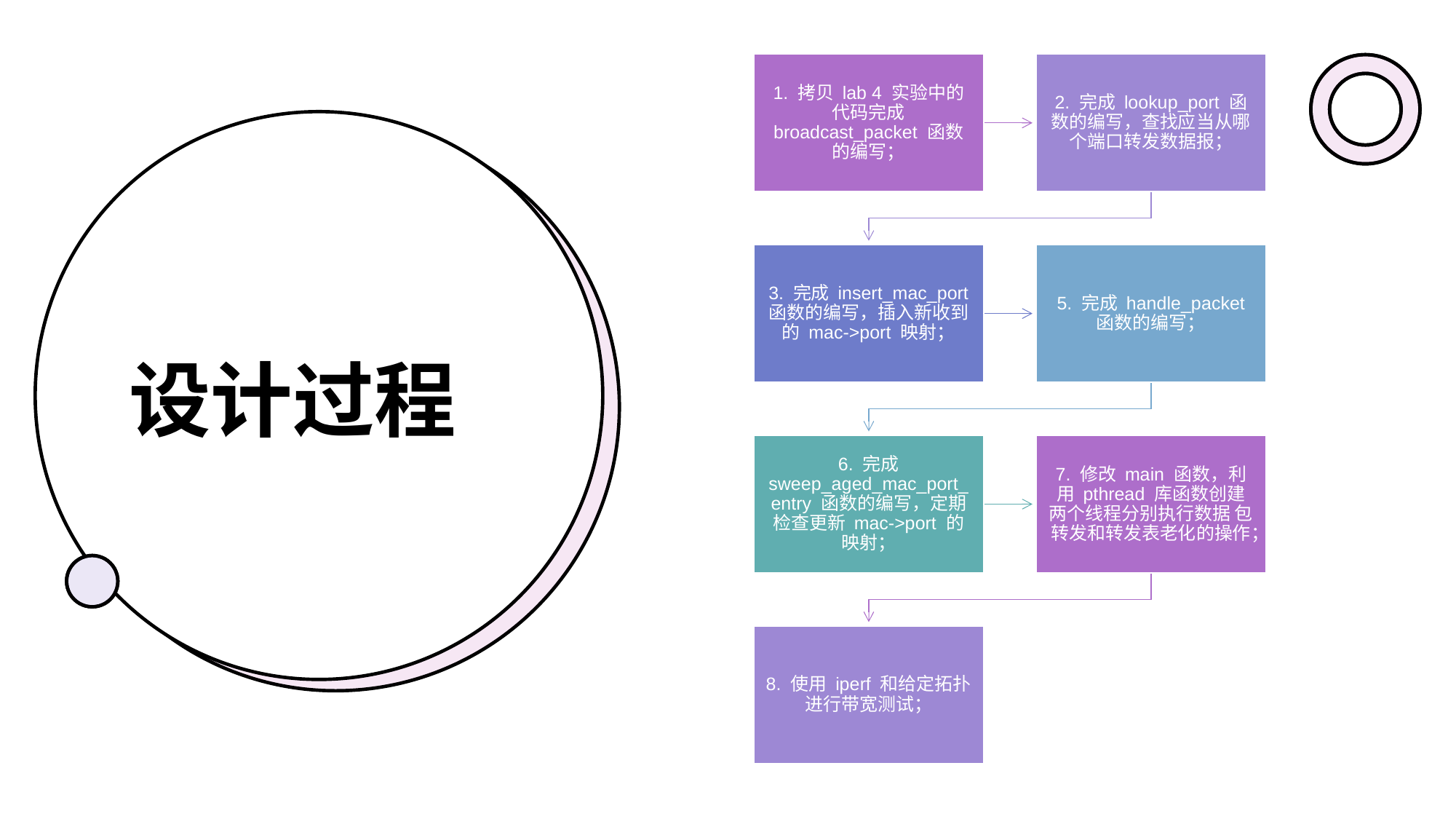

1. 拷贝 lab 4 实验中的代码完成 broadcast_packet 函数的编写；

2. 完成 lookup_port 函数的编写，查找应当从哪个端口转发数据报；

3. 完成 insert_mac_port 函数的编写，插入新收到的 mac->port 映射；

5. 完成 handle_packet 函数的编写；

6. 完成 sweep_aged_mac_port_entry 函数的编写，定期检查更新 mac->port 的映射；

7. 修改 main 函数，利用 pthread 库函数创建两个线程分别执行数据 包转发和转发表老化的操作；
8. 使用 iperf 和给定拓扑进行带宽测试；

# 设计过程